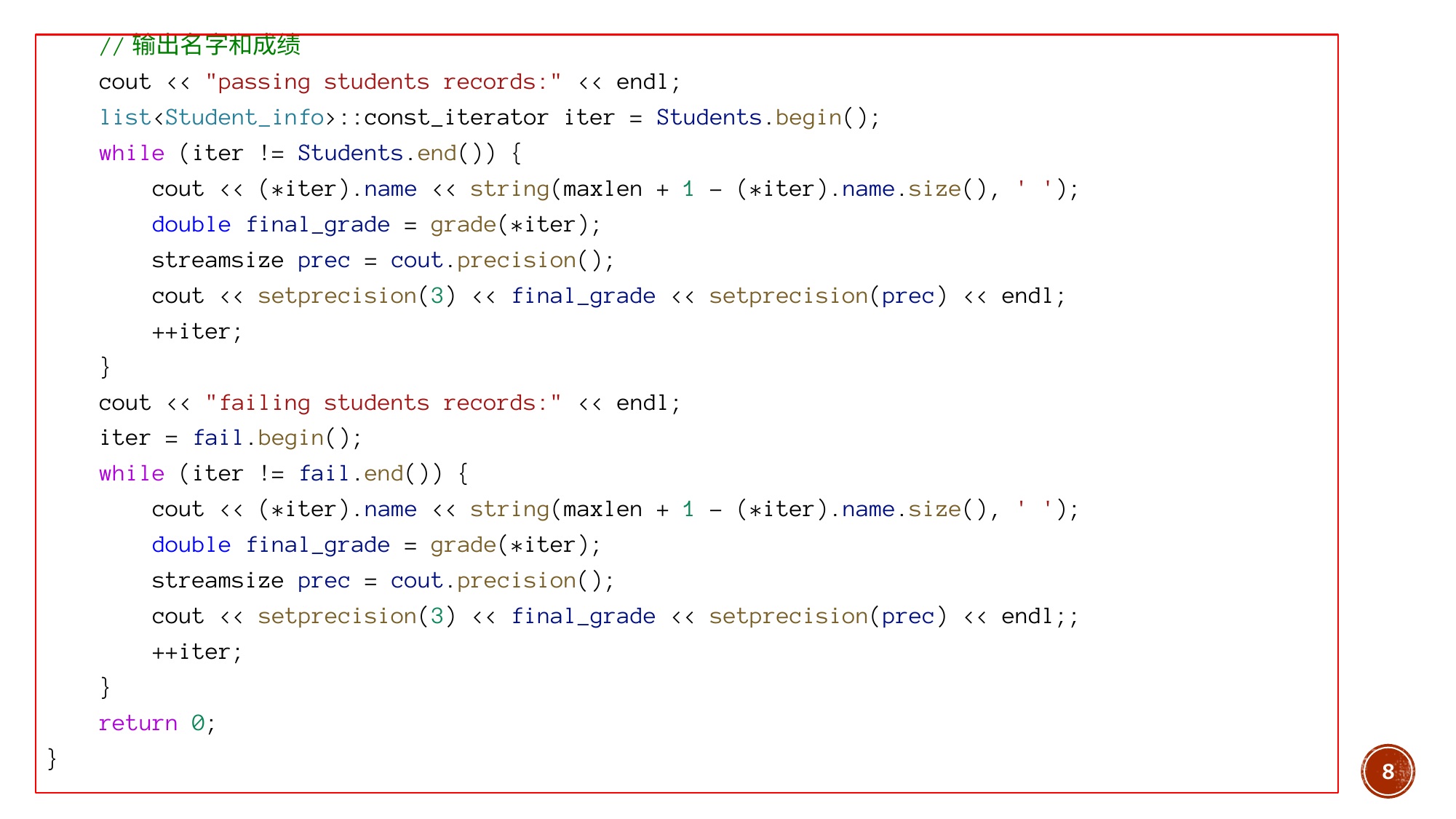

//输出名字和成绩
    cout << "passing students records:" << endl;
    list<Student_info>::const_iterator iter = Students.begin();
    while (iter != Students.end()) {
        cout << (*iter).name << string(maxlen + 1 - (*iter).name.size(), ' ');
        double final_grade = grade(*iter);
        streamsize prec = cout.precision();
        cout << setprecision(3) << final_grade << setprecision(prec) << endl;
        ++iter;
    }
    cout << "failing students records:" << endl;
    iter = fail.begin();
    while (iter != fail.end()) {
        cout << (*iter).name << string(maxlen + 1 - (*iter).name.size(), ' ');
        double final_grade = grade(*iter);
        streamsize prec = cout.precision();
        cout << setprecision(3) << final_grade << setprecision(prec) << endl;;
        ++iter;
    }
    return 0;
}

8